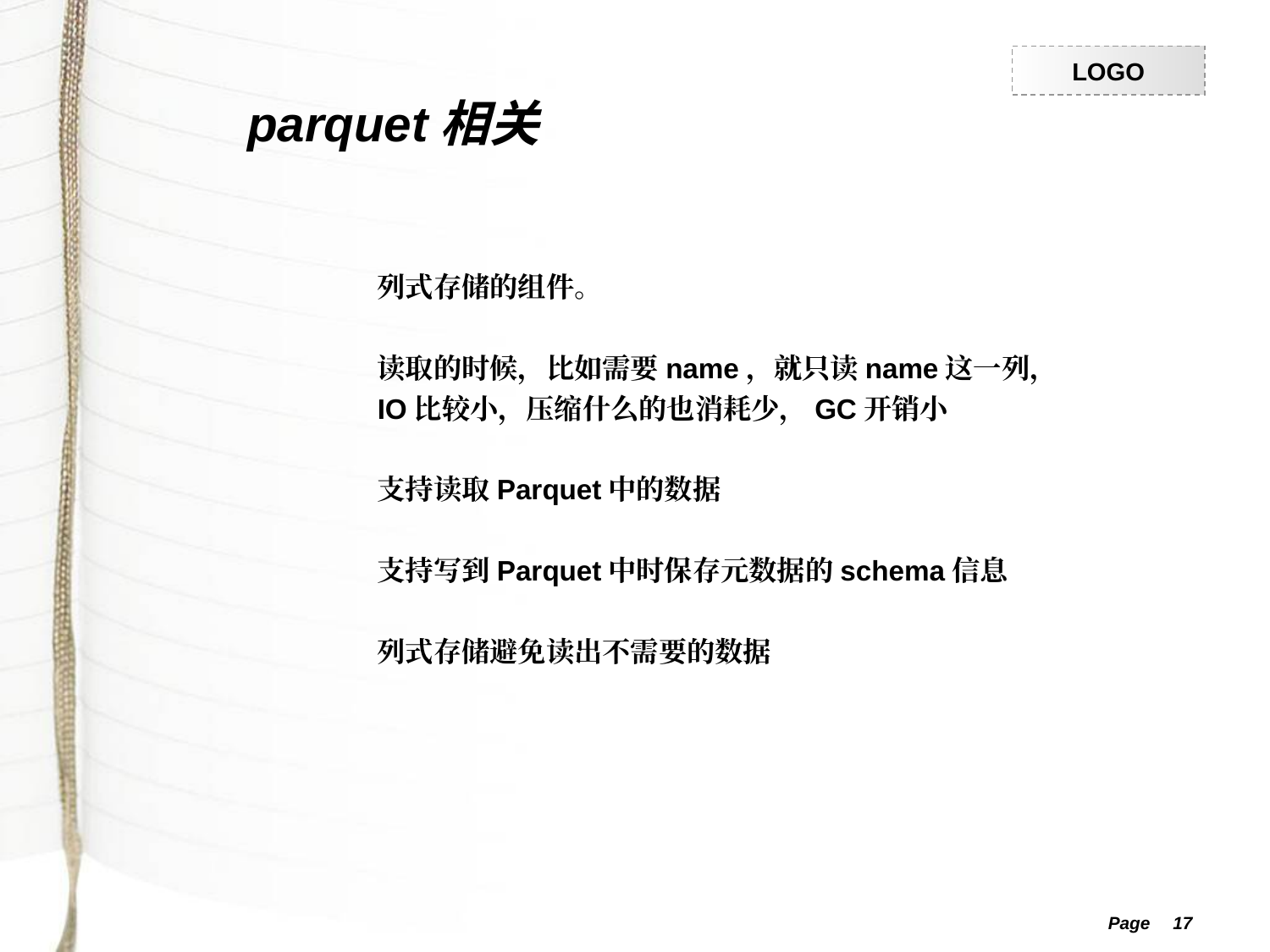

parquet相关
# 列式存储的组件。

读取的时候，比如需要name，就只读name这一列，
IO比较小，压缩什么的也消耗少，GC开销小

支持读取Parquet中的数据

支持写到Parquet中时保存元数据的schema信息

列式存储避免读出不需要的数据